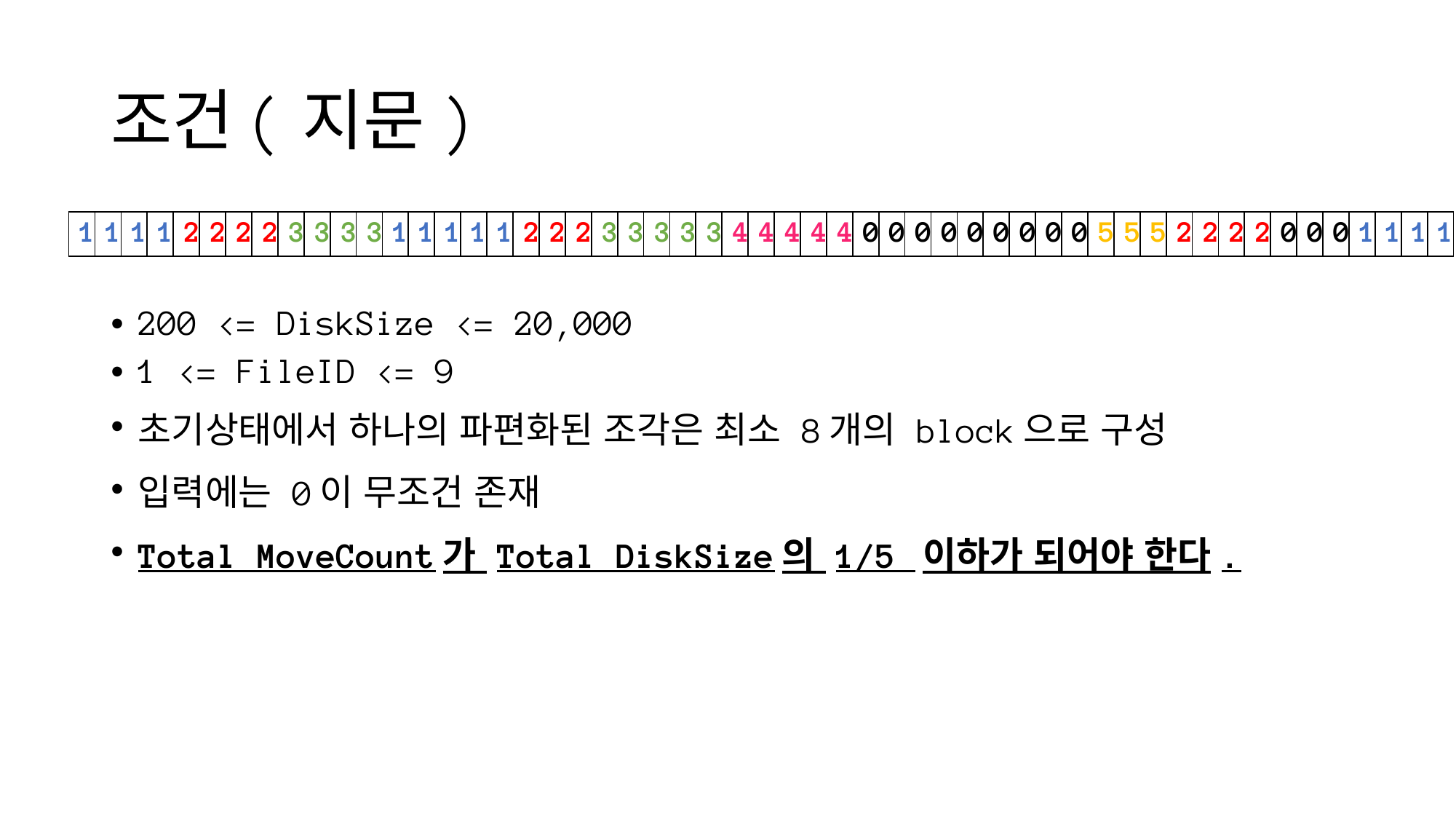

# 조건(지문)
| 1 | 1 | 1 | 1 | 2 | 2 | 2 | 2 | 3 | 3 | 3 | 3 | 1 | 1 | 1 | 1 | 1 | 2 | 2 | 2 | 3 | 3 | 3 | 3 | 3 | 4 | 4 | 4 | 4 | 4 | 0 | 0 | 0 | 0 | 0 | 0 | 0 | 0 | 0 | 5 | 5 | 5 | 2 | 2 | 2 | 2 | 0 | 0 | 0 | 1 | 1 | 1 | 1 |
| --- | --- | --- | --- | --- | --- | --- | --- | --- | --- | --- | --- | --- | --- | --- | --- | --- | --- | --- | --- | --- | --- | --- | --- | --- | --- | --- | --- | --- | --- | --- | --- | --- | --- | --- | --- | --- | --- | --- | --- | --- | --- | --- | --- | --- | --- | --- | --- | --- | --- | --- | --- | --- |
200 <= DiskSize <= 20,000
1 <= FileID <= 9
초기상태에서 하나의 파편화된 조각은 최소 8개의 block으로 구성
입력에는 0이 무조건 존재
Total MoveCount가 Total DiskSize의 1/5 이하가 되어야 한다.